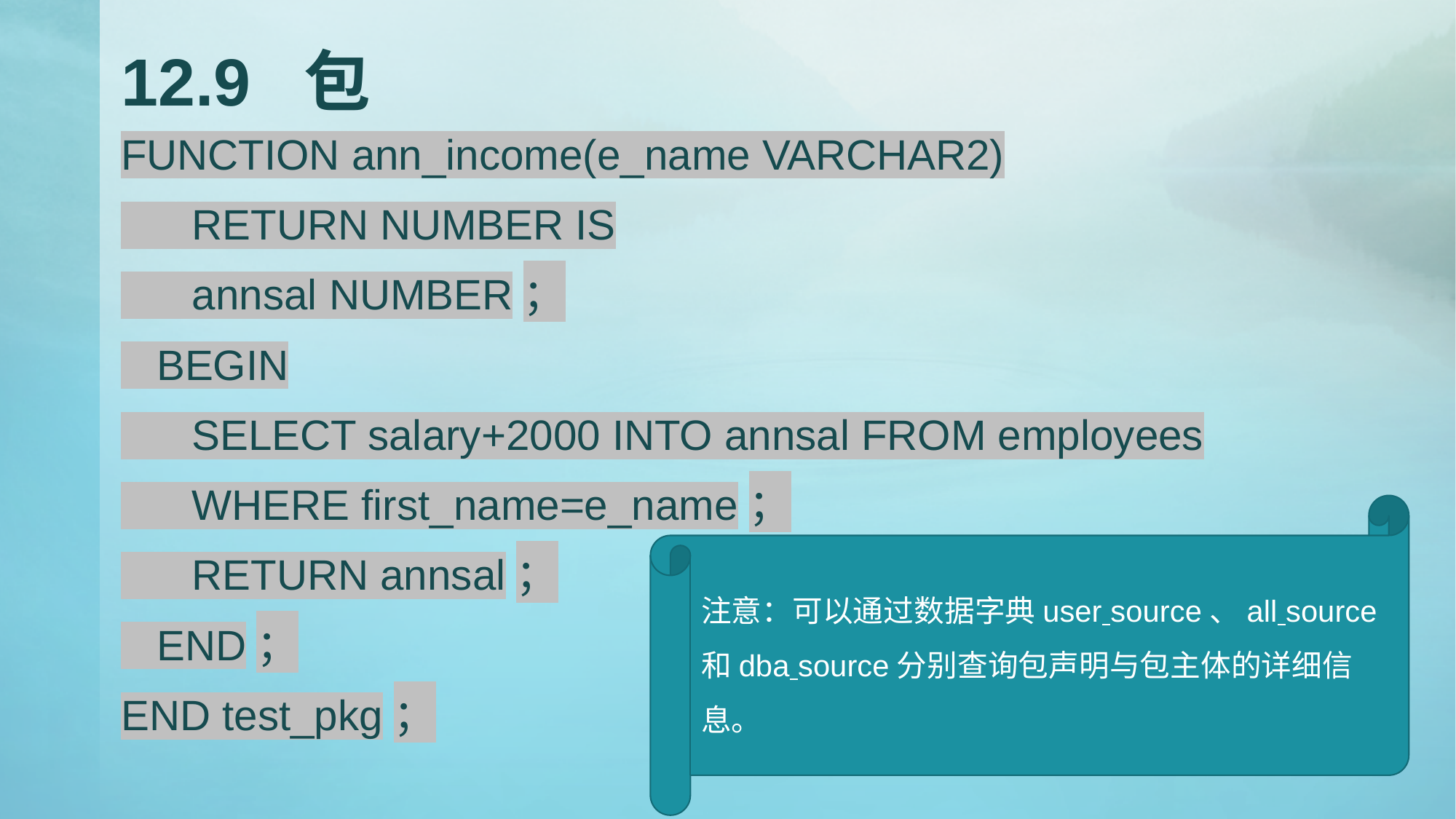

# 12.9  包
FUNCTION ann_income(e_name VARCHAR2)
      RETURN NUMBER IS
      annsal NUMBER；
   BEGIN
      SELECT salary+2000 INTO annsal FROM employees
      WHERE first_name=e_name；
      RETURN annsal；
   END；
END test_pkg；

注意：可以通过数据字典user source、all source和dba source分别查询包声明与包主体的详细信息。